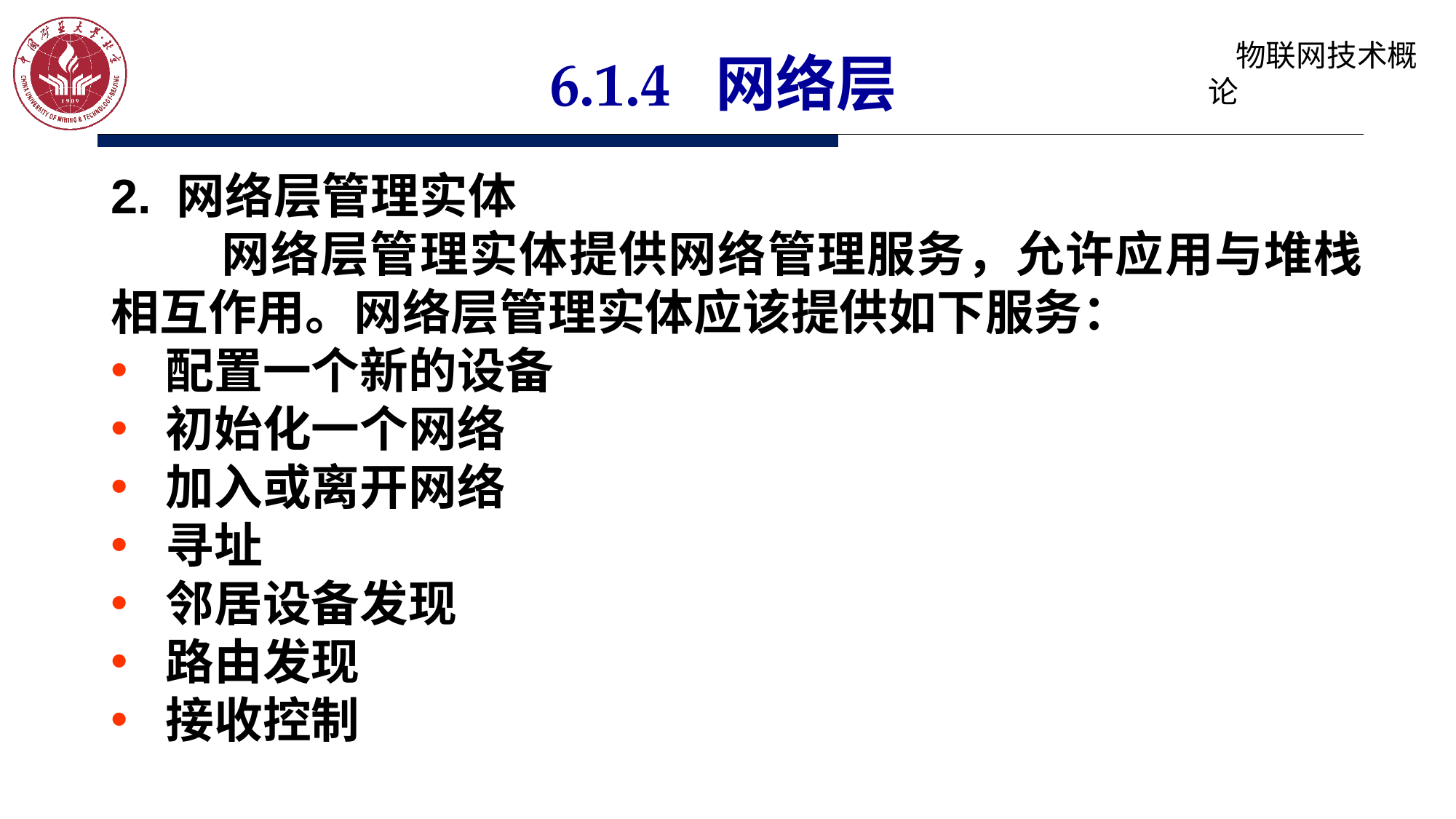

# 6.1.4  网络层
2. 网络层管理实体
	网络层管理实体提供网络管理服务，允许应用与堆栈相互作用。网络层管理实体应该提供如下服务：
配置一个新的设备
初始化一个网络
加入或离开网络
寻址
邻居设备发现
路由发现
接收控制